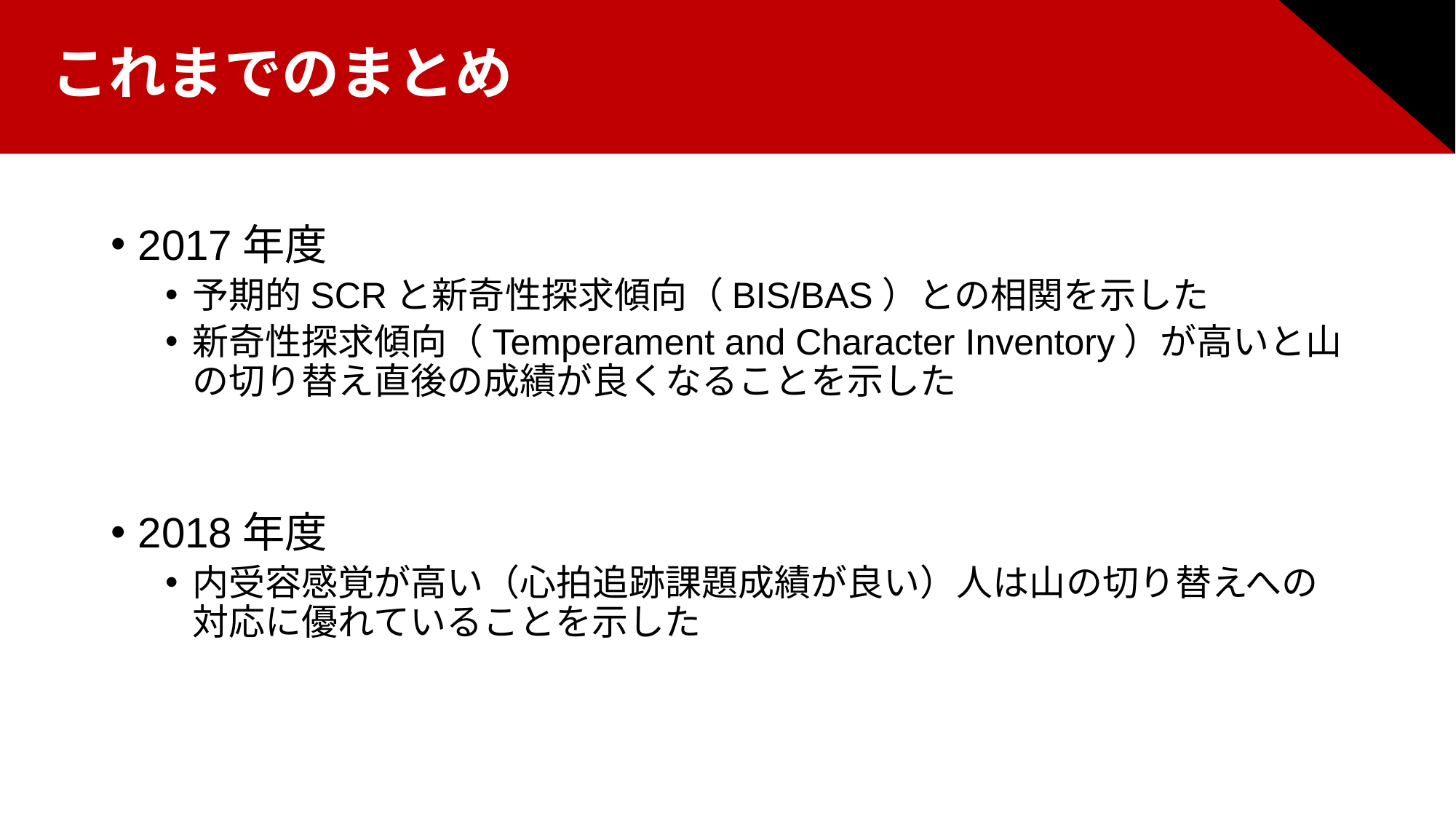

これまでのまとめ
2017年度
予期的SCRと新奇性探求傾向（BIS/BAS）との相関を示した
新奇性探求傾向（Temperament and Character Inventory）が高いと山の切り替え直後の成績が良くなることを示した

2018年度
内受容感覚が高い（心拍追跡課題成績が良い）人は山の切り替えへの対応に優れていることを示した